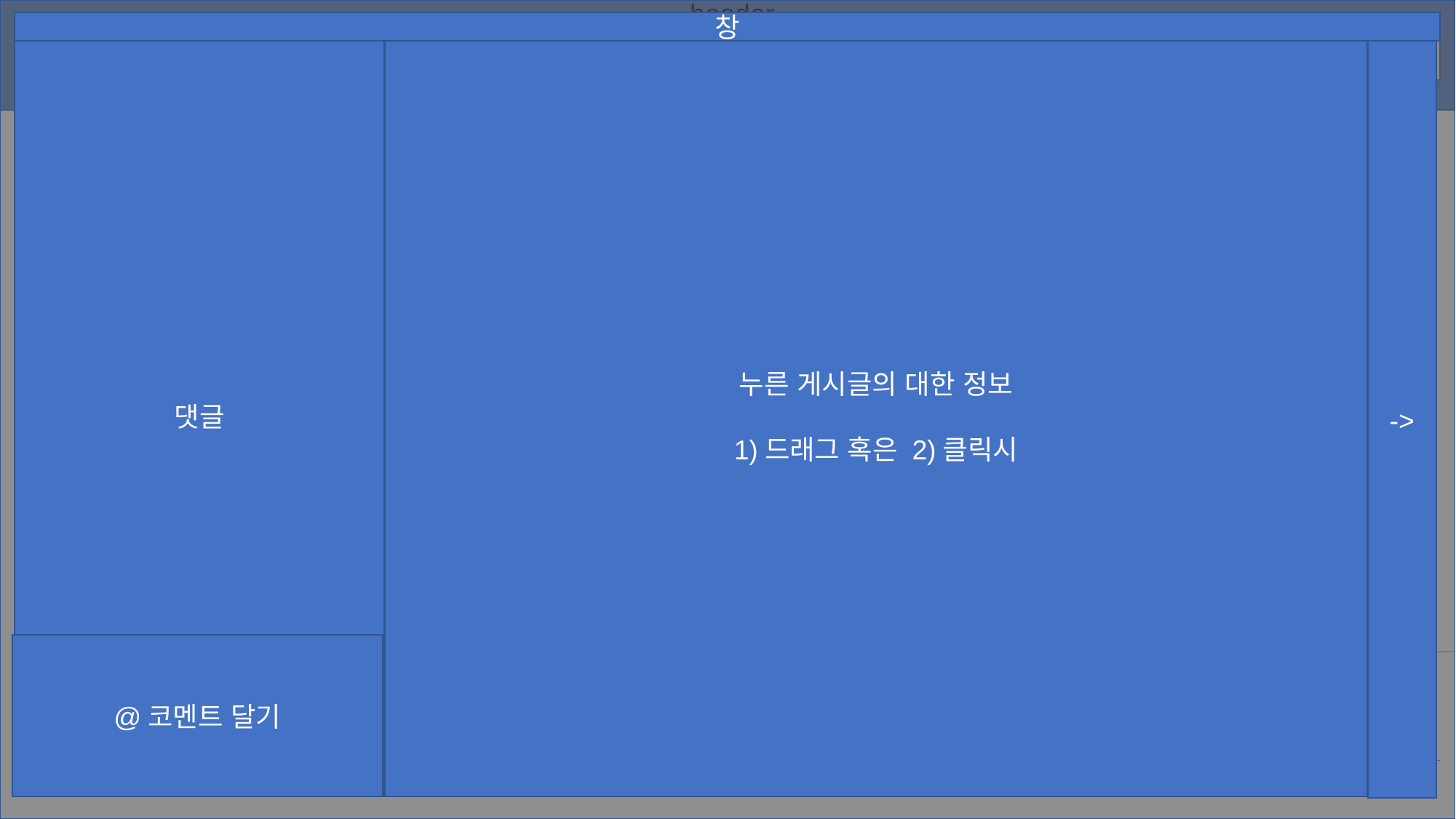

header
창

검색창
로그아웃

로고
새대갈
댓글
누른 게시글의 대한 정보

1)드래그 혹은 2)클릭시
->
aside
main
Story
게시글 최신꺼

(동영상 or 텍스트)

Readonly
게시글 최신꺼 – 1

(동영상 or 텍스트)
@코멘트 달기
footer